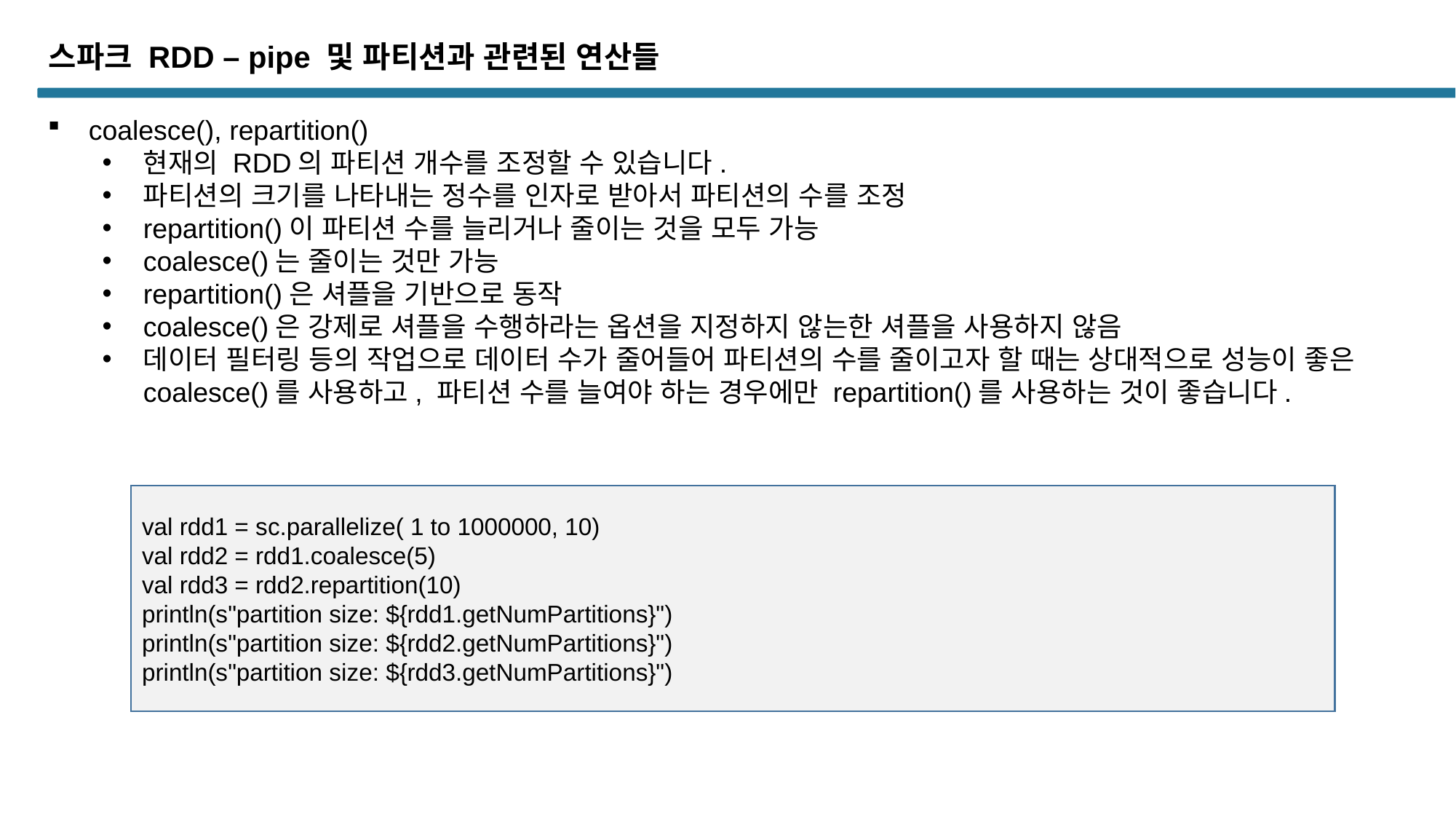

스파크 RDD – pipe 및 파티션과 관련된 연산들
coalesce(), repartition()
현재의 RDD의 파티션 개수를 조정할 수 있습니다.
파티션의 크기를 나타내는 정수를 인자로 받아서 파티션의 수를 조정
repartition()이 파티션 수를 늘리거나 줄이는 것을 모두 가능
coalesce()는 줄이는 것만 가능
repartition()은 셔플을 기반으로 동작
coalesce()은 강제로 셔플을 수행하라는 옵션을 지정하지 않는한 셔플을 사용하지 않음
데이터 필터링 등의 작업으로 데이터 수가 줄어들어 파티션의 수를 줄이고자 할 때는 상대적으로 성능이 좋은 coalesce()를 사용하고, 파티션 수를 늘여야 하는 경우에만 repartition()를 사용하는 것이 좋습니다.

val rdd1 = sc.parallelize( 1 to 1000000, 10)
val rdd2 = rdd1.coalesce(5)
val rdd3 = rdd2.repartition(10)
println(s"partition size: ${rdd1.getNumPartitions}")
println(s"partition size: ${rdd2.getNumPartitions}")
println(s"partition size: ${rdd3.getNumPartitions}")